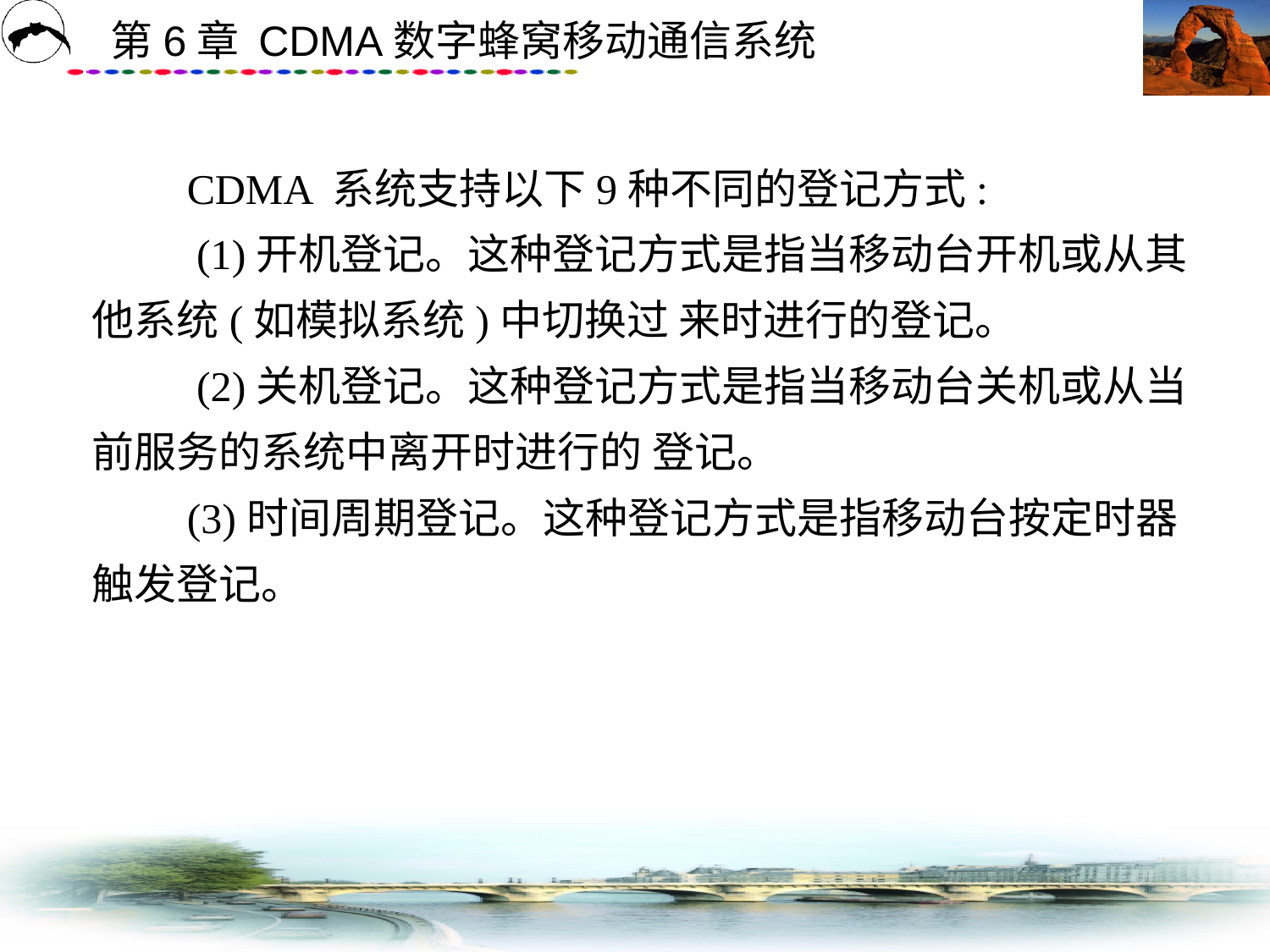

# CDMA 系统支持以下9种不同的登记方式: 　　 (1)开机登记。这种登记方式是指当移动台开机或从其他系统(如模拟系统)中切换过 来时进行的登记。 　　 (2)关机登记。这种登记方式是指当移动台关机或从当前服务的系统中离开时进行的 登记。 　　(3)时间周期登记。这种登记方式是指移动台按定时器触发登记。